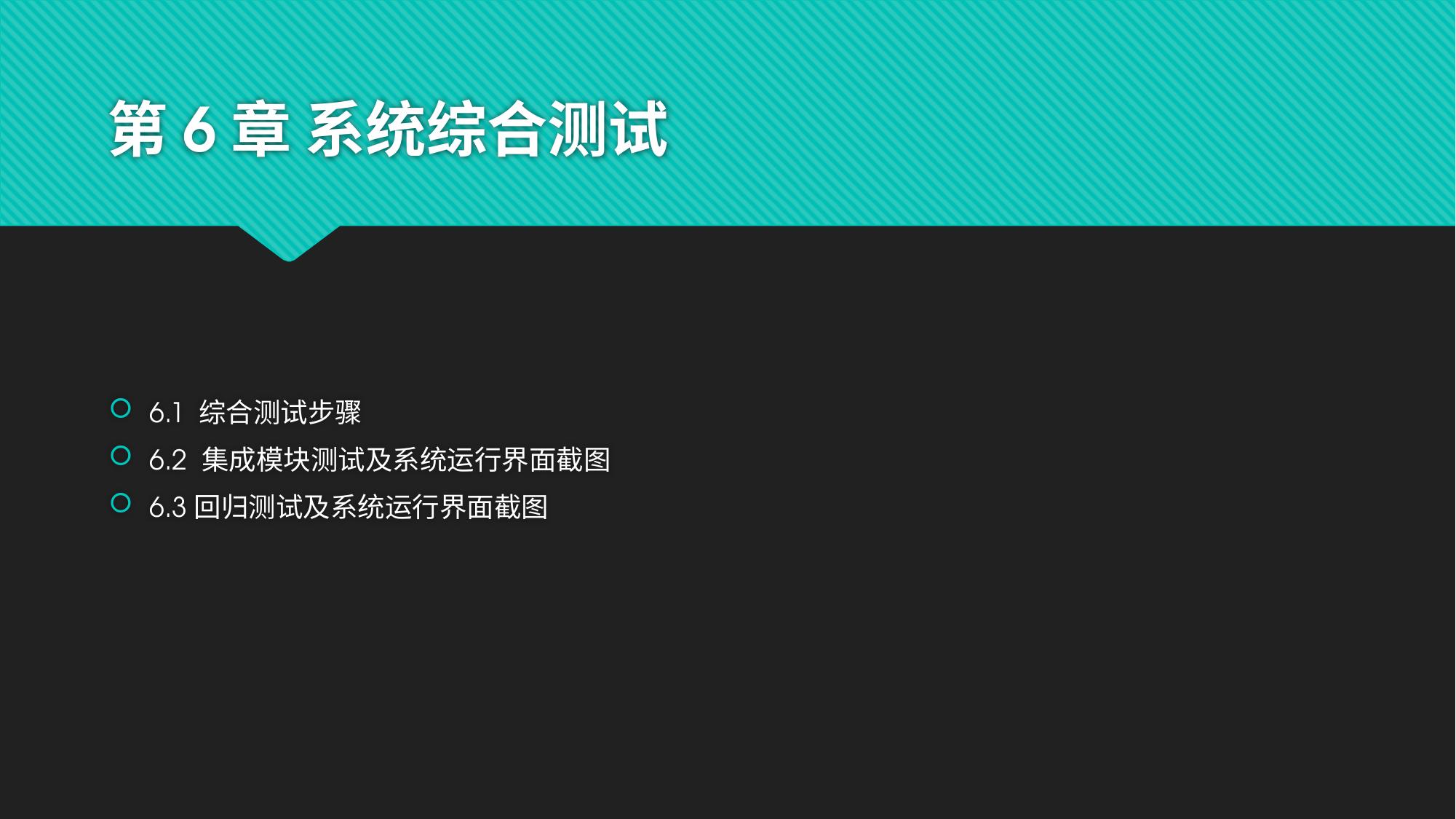

# 第6章 系统综合测试
6.1 综合测试步骤
6.2 集成模块测试及系统运行界面截图
6.3回归测试及系统运行界面截图